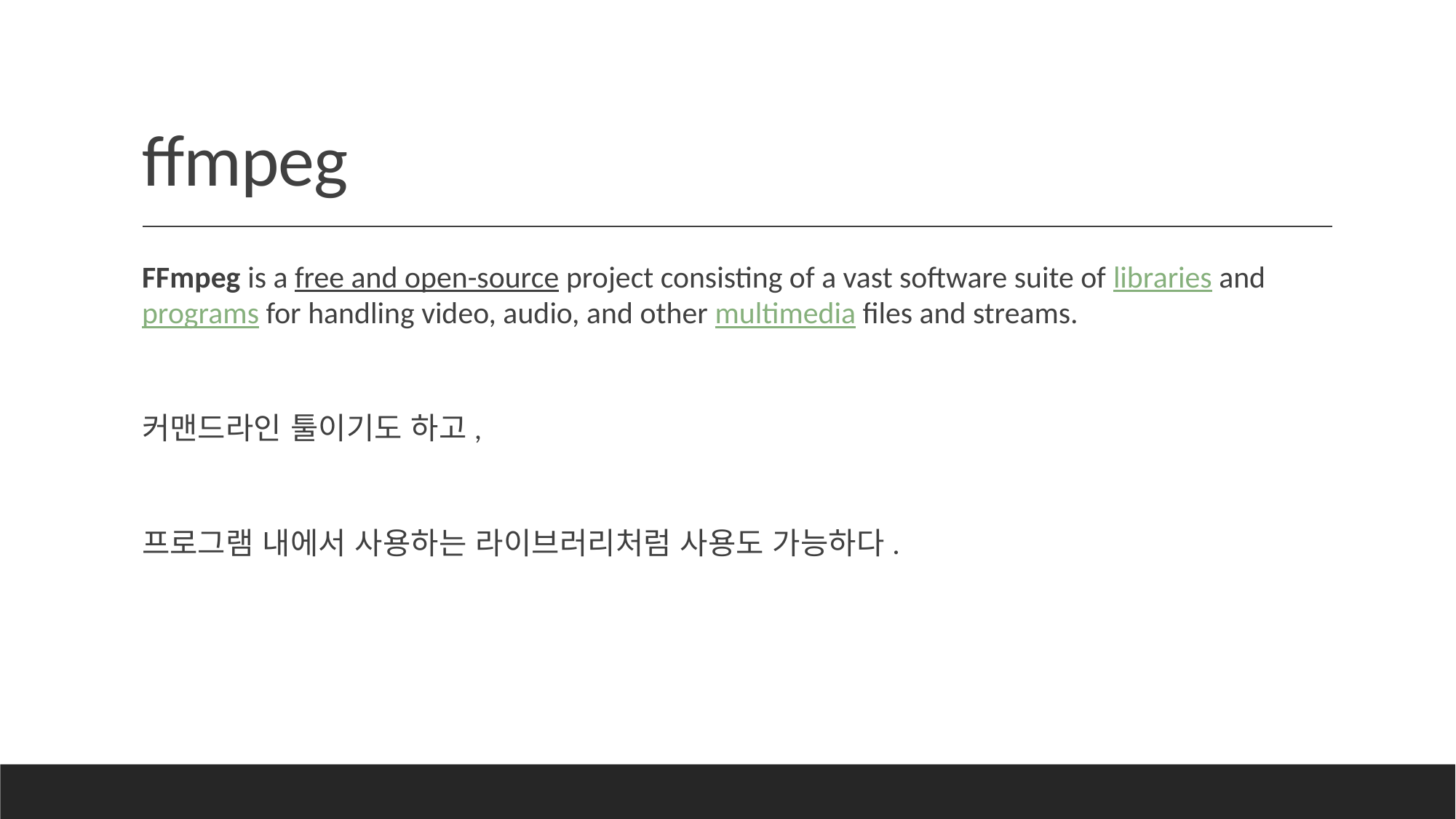

# ffmpeg
FFmpeg is a free and open-source project consisting of a vast software suite of libraries and programs for handling video, audio, and other multimedia files and streams.

커맨드라인 툴이기도 하고,

프로그램 내에서 사용하는 라이브러리처럼 사용도 가능하다.